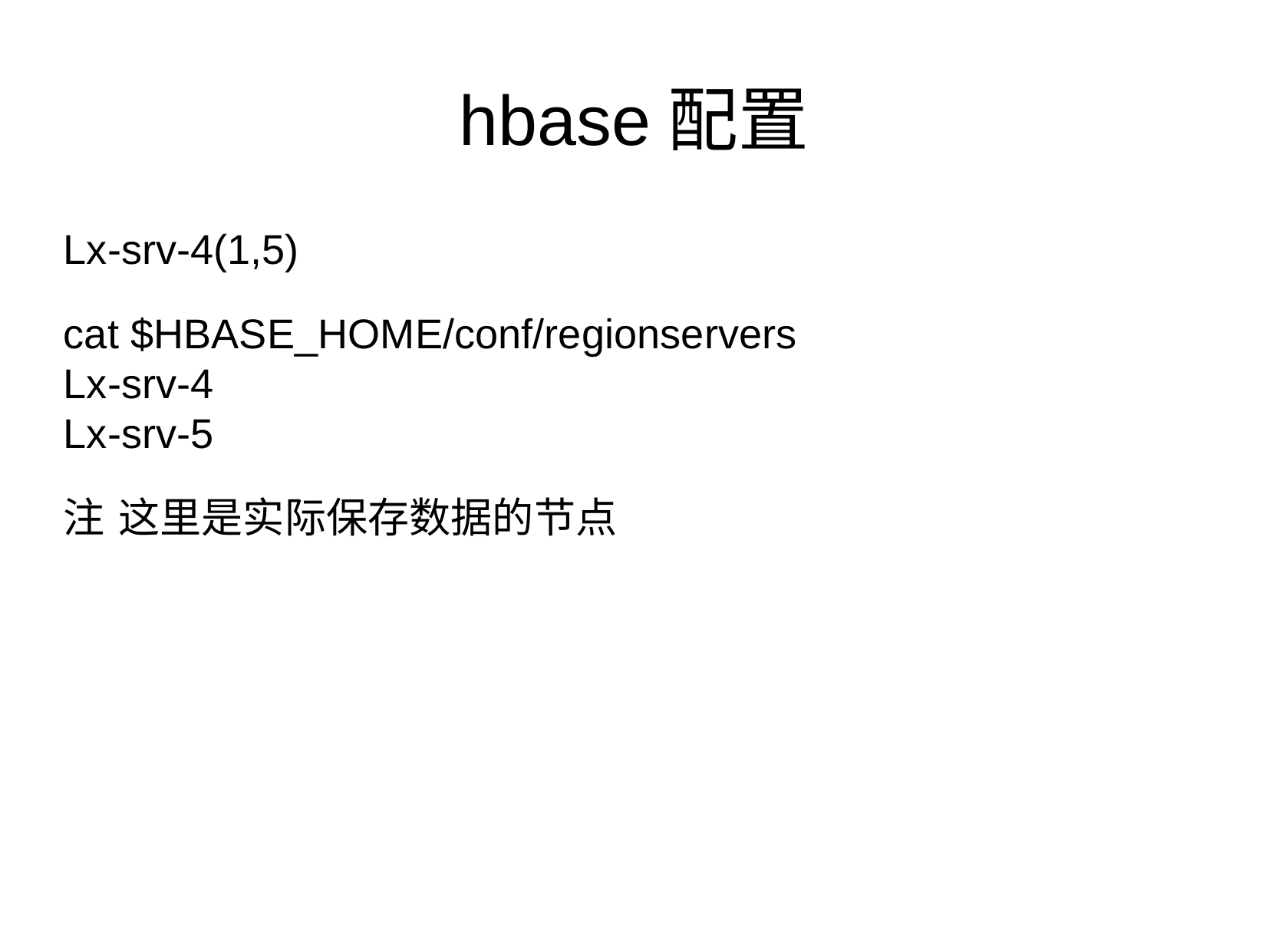

hbase配置
Lx-srv-4(1,5)

cat $HBASE_HOME/conf/regionservers
Lx-srv-4
Lx-srv-5

注 这里是实际保存数据的节点